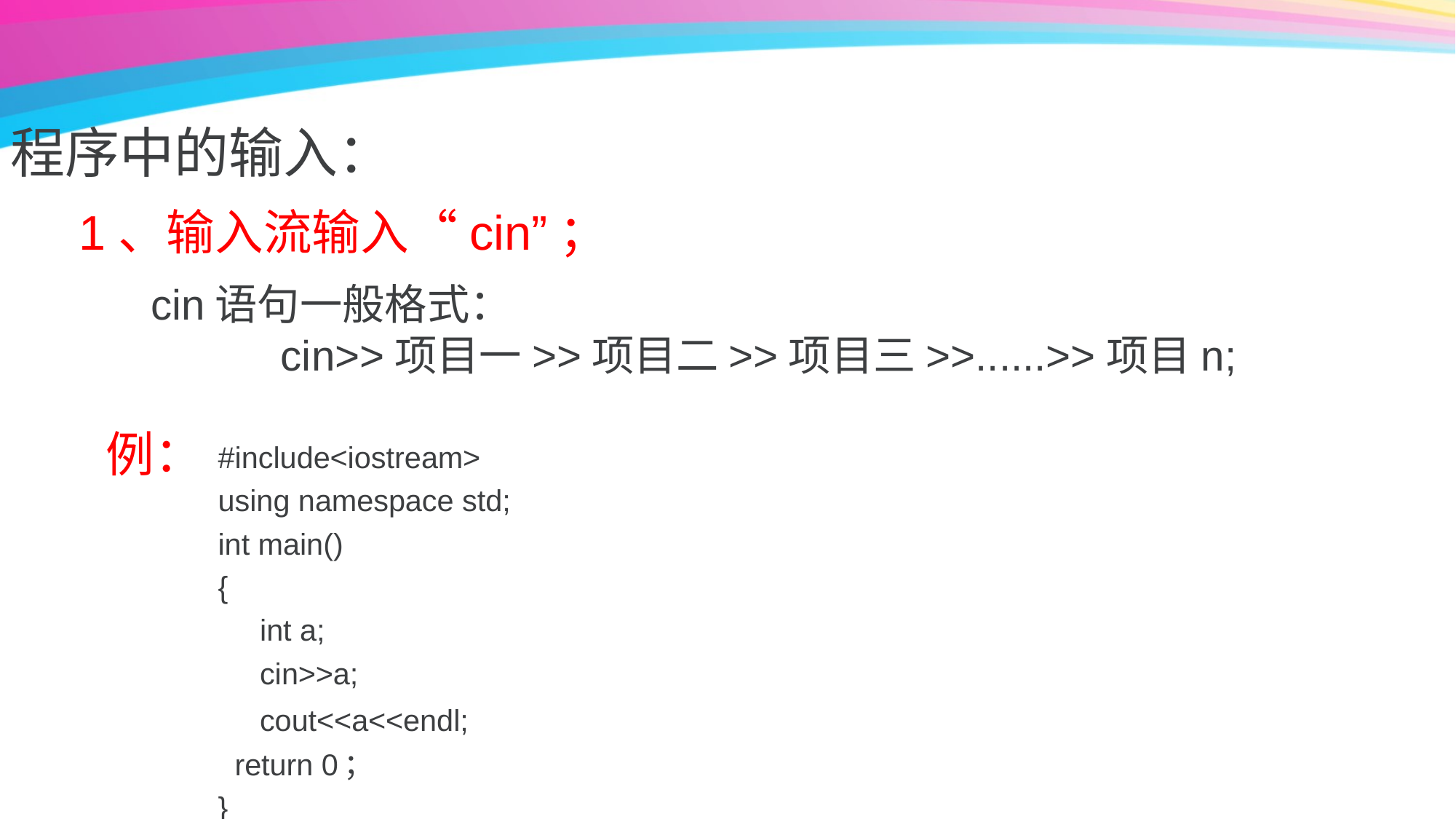

程序中的输入：
1、输入流输入“cin”；
cin语句一般格式：
           cin>>项目一>>项目二>>项目三>>......>>项目n;
例：
#include<iostream>
using namespace std;
int main()
{
     int a;
     cin>>a;
     cout<<a<<endl;
  return 0；
}